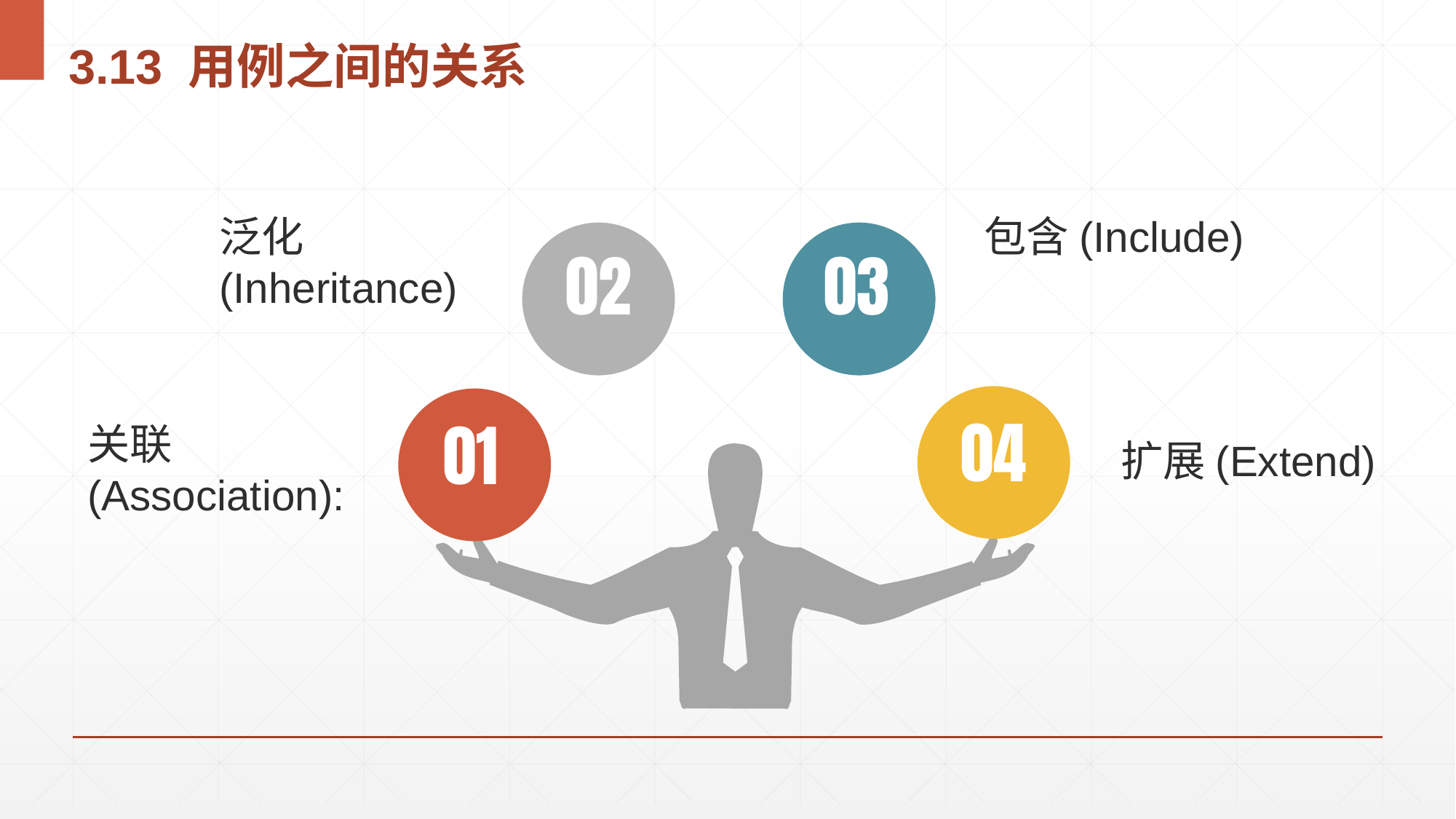

# 3.13 用例之间的关系
泛化(Inheritance)

02
包含(Include)

03

04
扩展(Extend)

01
关联(Association):